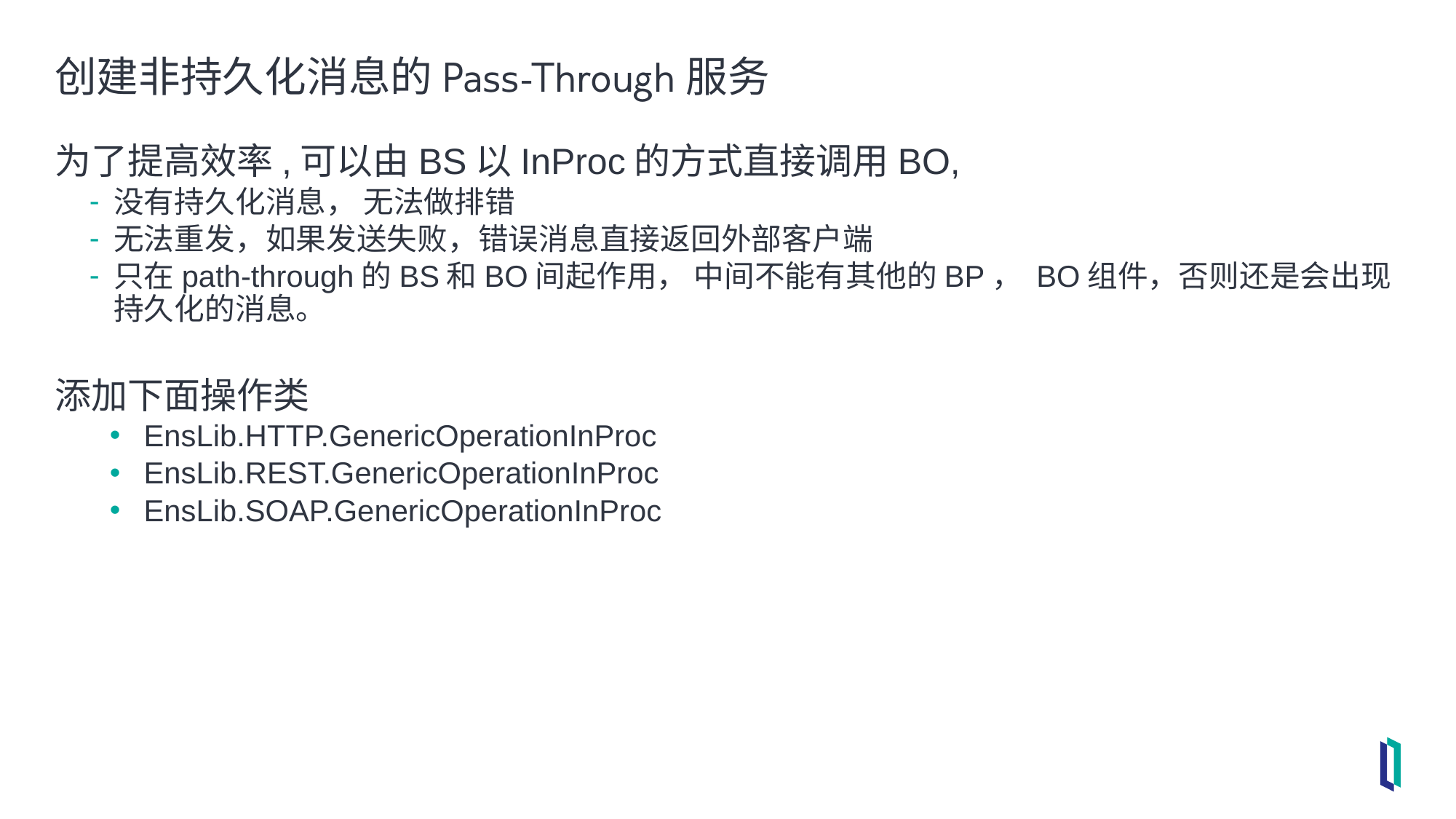

# 创建非持久化消息的Pass-Through服务
为了提高效率,可以由BS以InProc的方式直接调用BO,
没有持久化消息， 无法做排错
无法重发，如果发送失败，错误消息直接返回外部客户端
只在path-through的BS和BO间起作用， 中间不能有其他的BP， BO组件，否则还是会出现持久化的消息。

添加下面操作类
EnsLib.HTTP.GenericOperationInProc
EnsLib.REST.GenericOperationInProc
EnsLib.SOAP.GenericOperationInProc